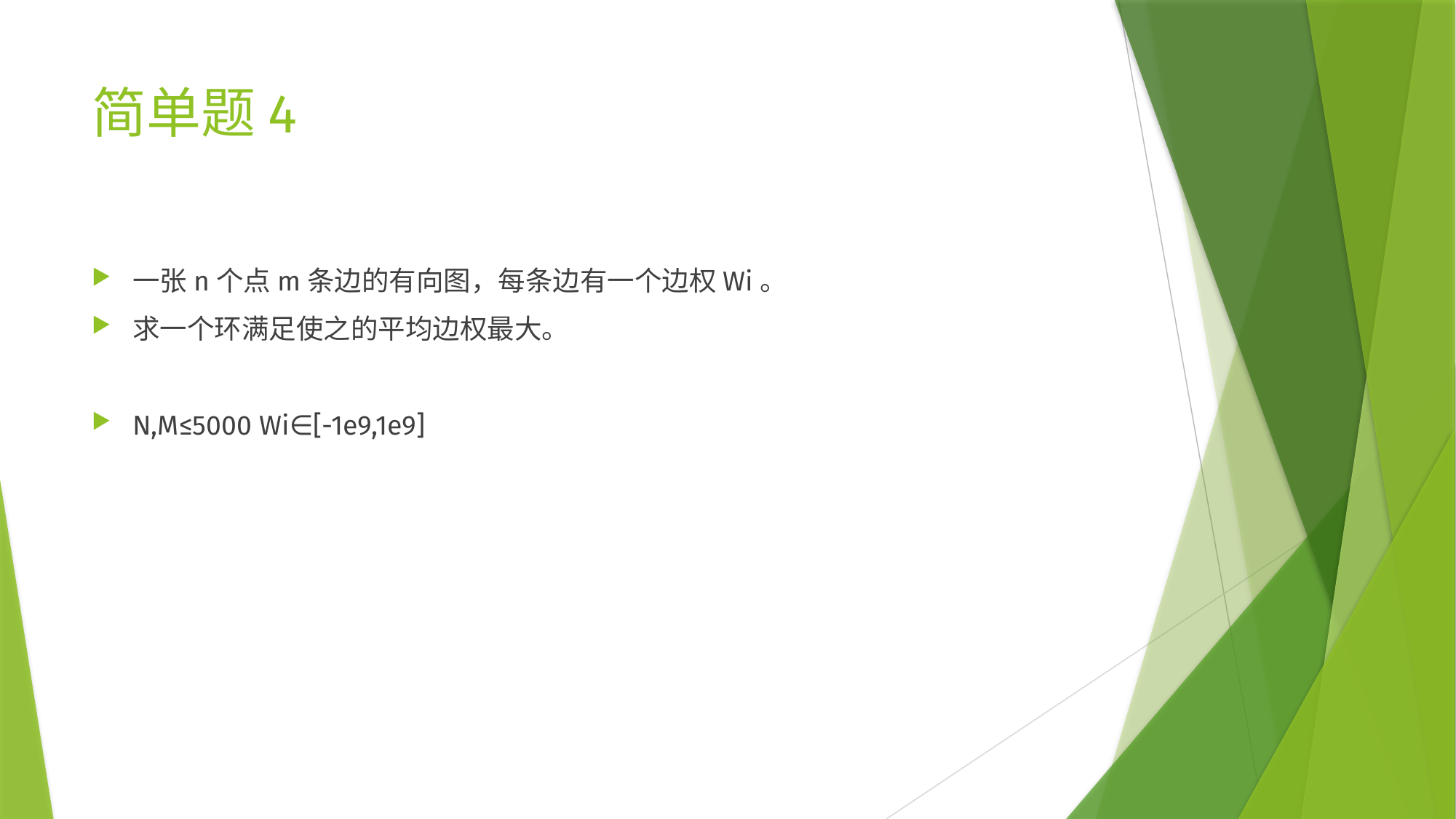

# 简单题4
一张n个点m条边的有向图，每条边有一个边权Wi。
求一个环满足使之的平均边权最大。

N,M≤5000 Wi∈[-1e9,1e9]